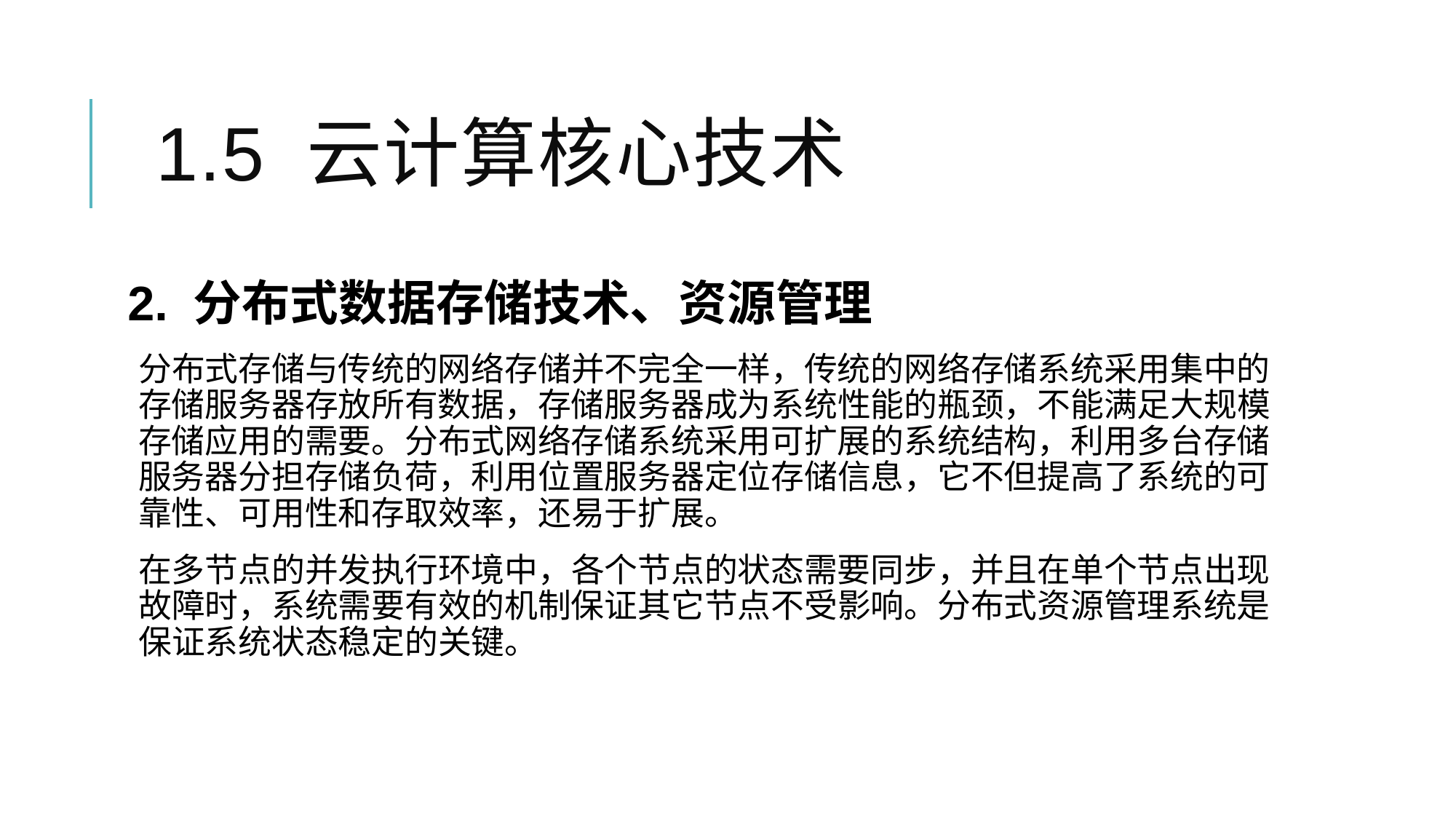

# 1.5 云计算核心技术
2. 分布式数据存储技术、资源管理
分布式存储与传统的网络存储并不完全一样，传统的网络存储系统采用集中的存储服务器存放所有数据，存储服务器成为系统性能的瓶颈，不能满足大规模存储应用的需要。分布式网络存储系统采用可扩展的系统结构，利用多台存储服务器分担存储负荷，利用位置服务器定位存储信息，它不但提高了系统的可靠性、可用性和存取效率，还易于扩展。
在多节点的并发执行环境中，各个节点的状态需要同步，并且在单个节点出现故障时，系统需要有效的机制保证其它节点不受影响。分布式资源管理系统是保证系统状态稳定的关键。